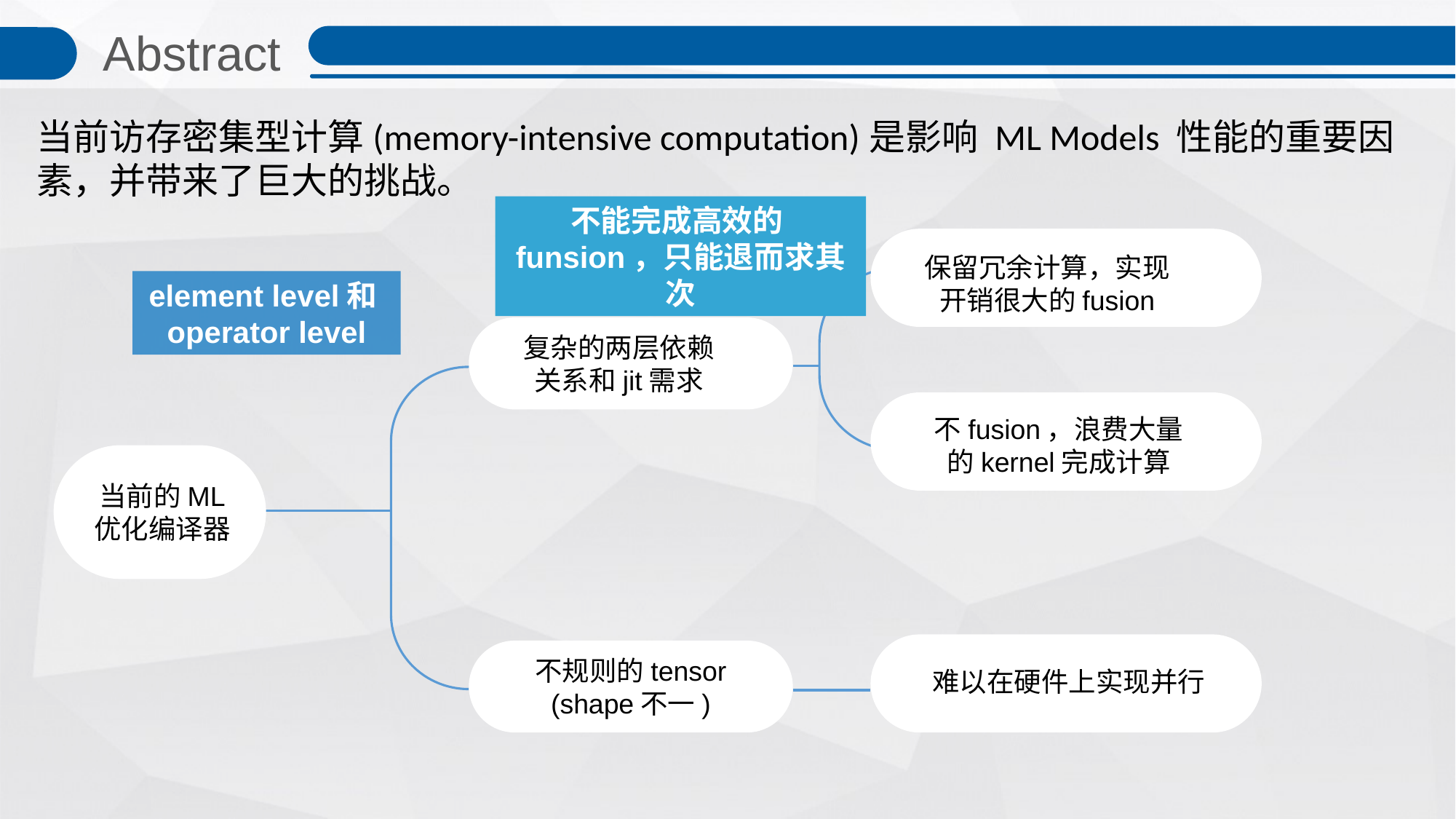

Abstract

复杂的两层依赖关系和jit需求

不规则的tensor
(shape不一)
当前访存密集型计算(memory-intensive computation)是影响 ML Models 性能的重要因素，并带来了巨大的挑战。
不能完成高效的funsion，只能退而求其次
保留冗余计算，实现开销很大的fusion
element level和operator level
不fusion，浪费大量的kernel完成计算
Supporting
text here.

当前的ML
优化编译器
难以在硬件上实现并行